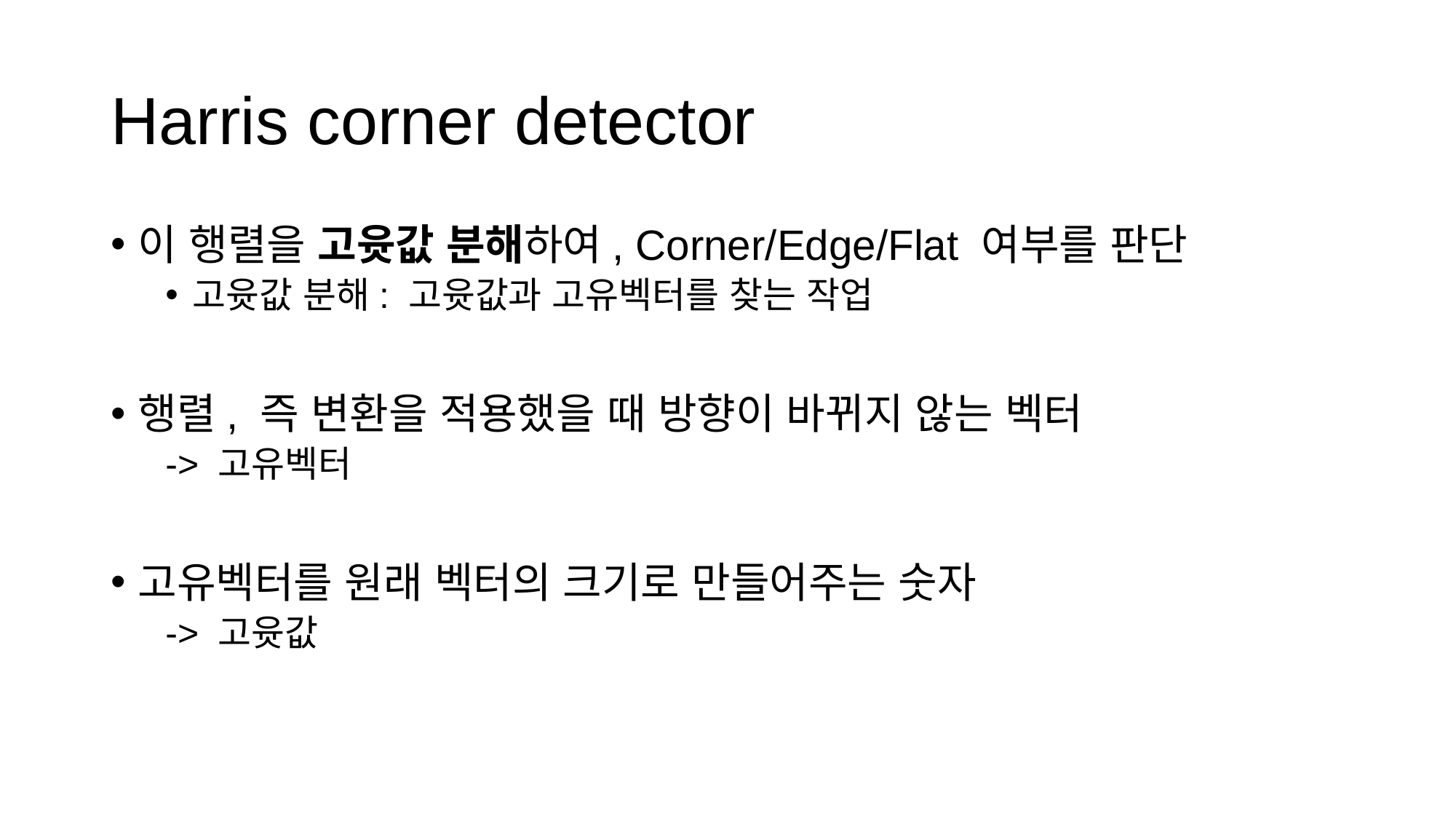

# Harris corner detector
이 행렬을 고윳값 분해하여, Corner/Edge/Flat 여부를 판단
고윳값 분해: 고윳값과 고유벡터를 찾는 작업

행렬, 즉 변환을 적용했을 때 방향이 바뀌지 않는 벡터
-> 고유벡터

고유벡터를 원래 벡터의 크기로 만들어주는 숫자
-> 고윳값